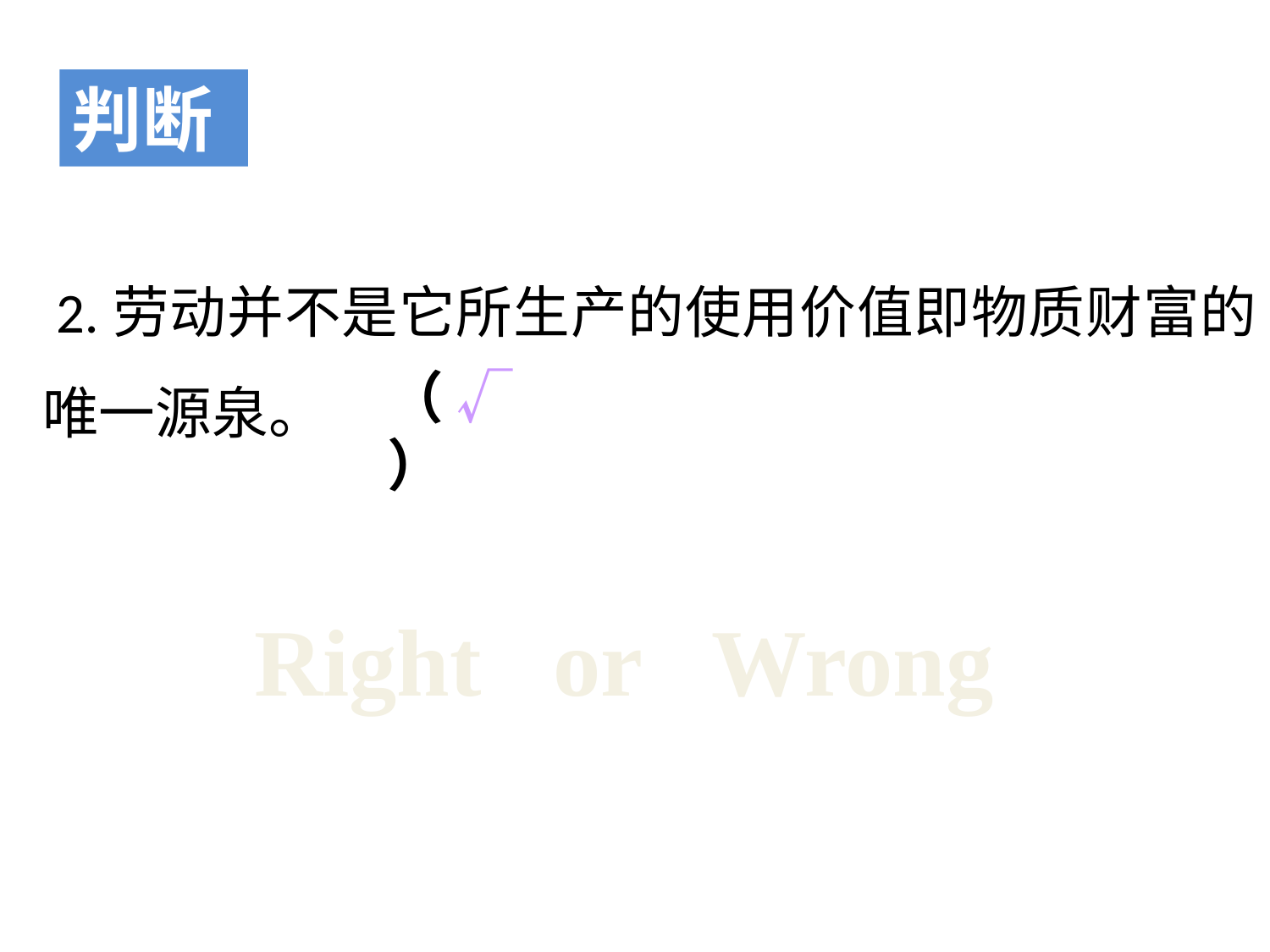

判断
 2.劳动并不是它所生产的使用价值即物质财富的唯一源泉。
（ √   ）

Right   or   Wrong